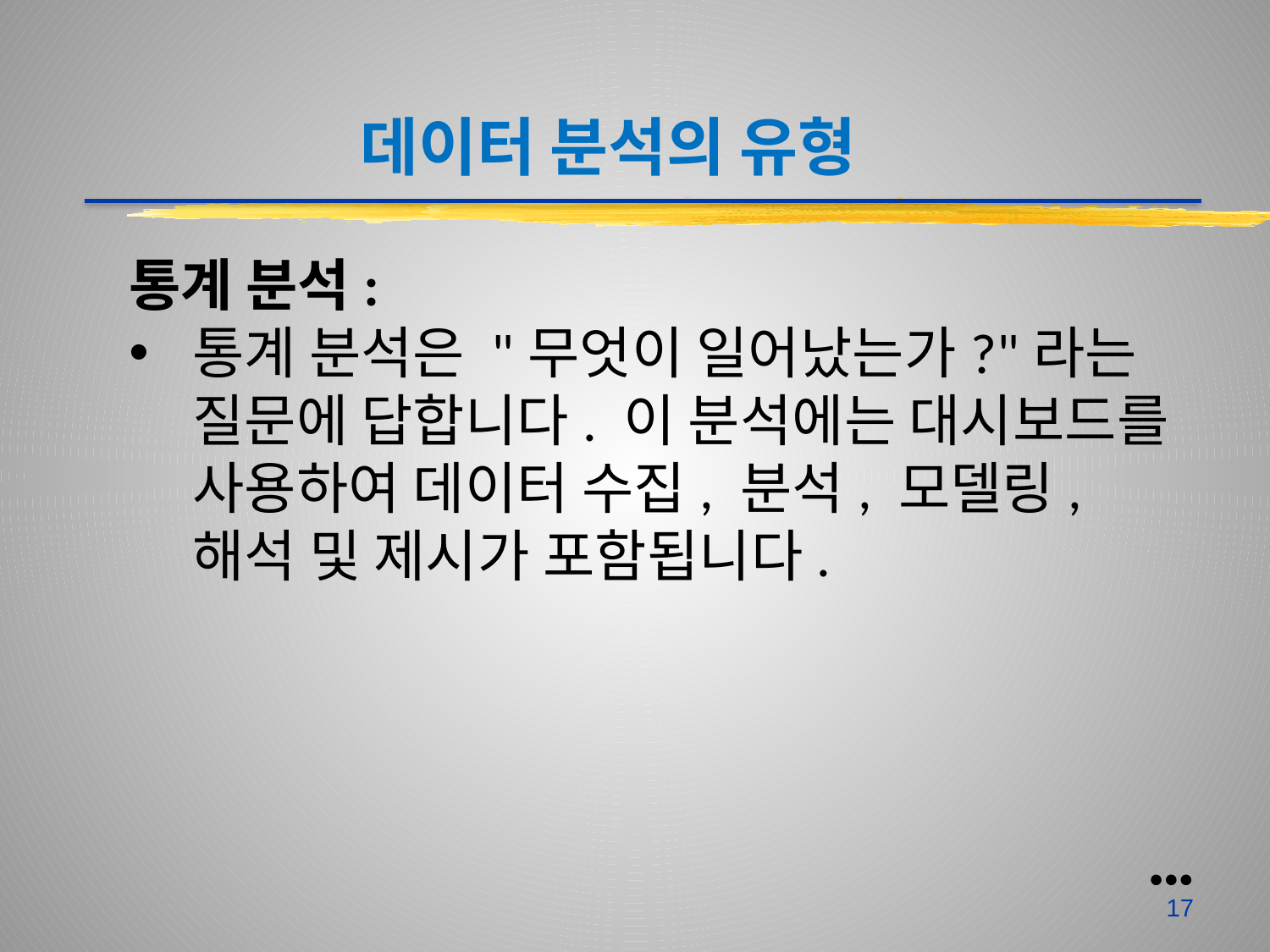

데이터 분석의 유형
통계 분석:
통계 분석은 "무엇이 일어났는가?"라는 질문에 답합니다. 이 분석에는 대시보드를 사용하여 데이터 수집, 분석, 모델링, 해석 및 제시가 포함됩니다.
●●●
17